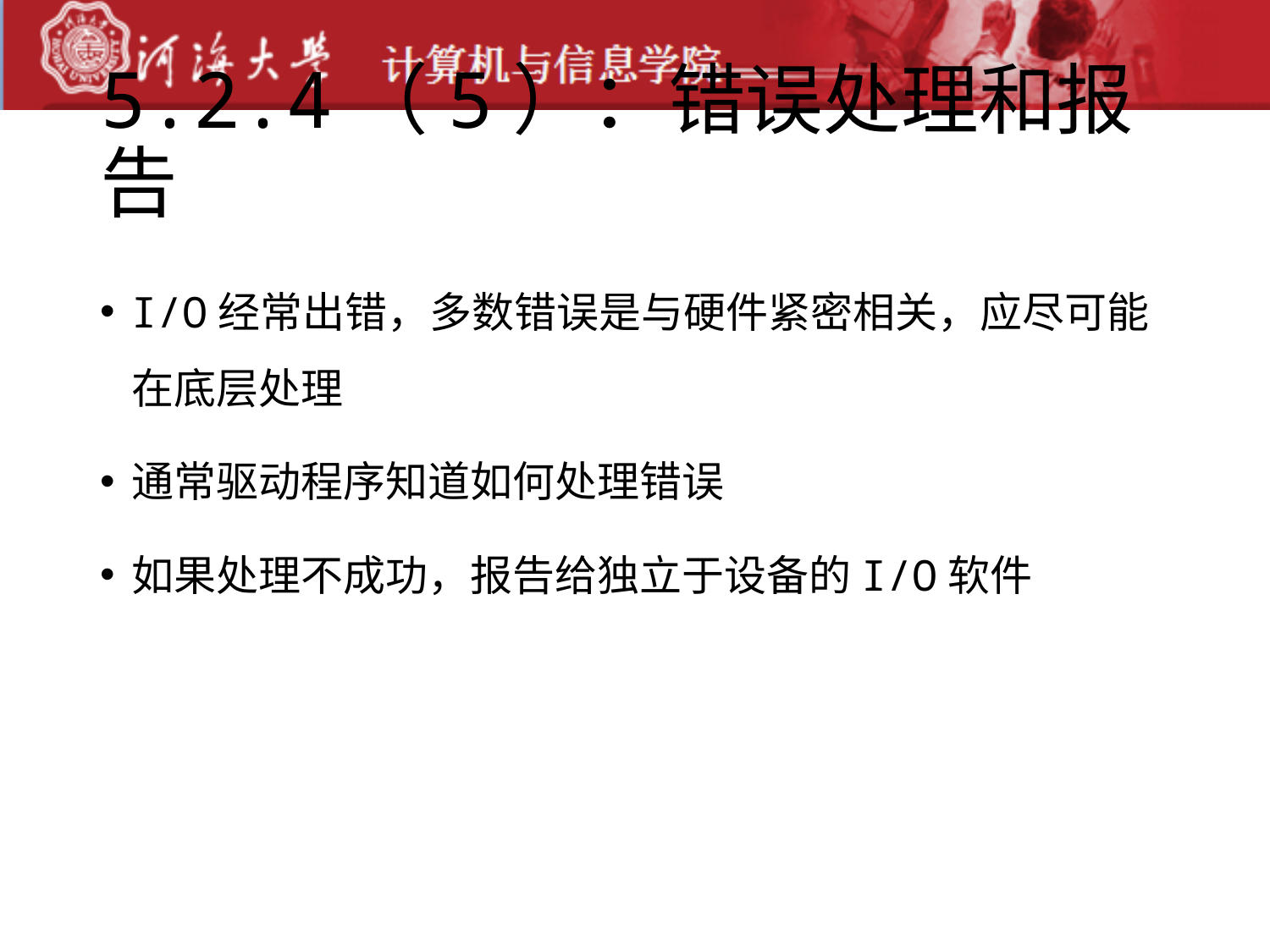

# 5.2.4（5）：错误处理和报告
I/O经常出错，多数错误是与硬件紧密相关，应尽可能在底层处理
通常驱动程序知道如何处理错误
如果处理不成功，报告给独立于设备的I/O软件